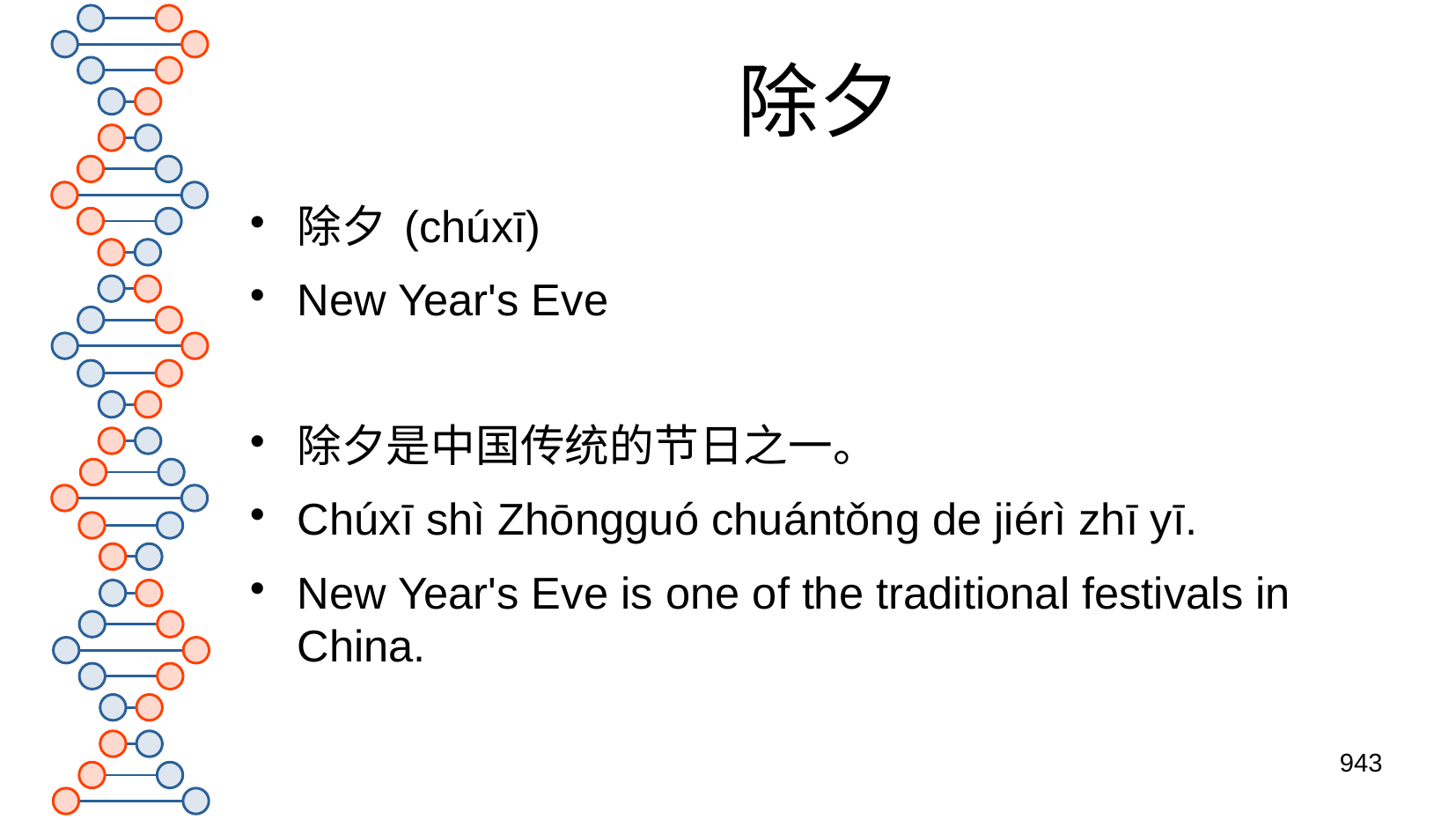

# 除夕
除夕 (chúxī)
New Year's Eve

除夕是中国传统的节日之一。
Chúxī shì Zhōngguó chuántǒng de jiérì zhī yī.
New Year's Eve is one of the traditional festivals in China.

943